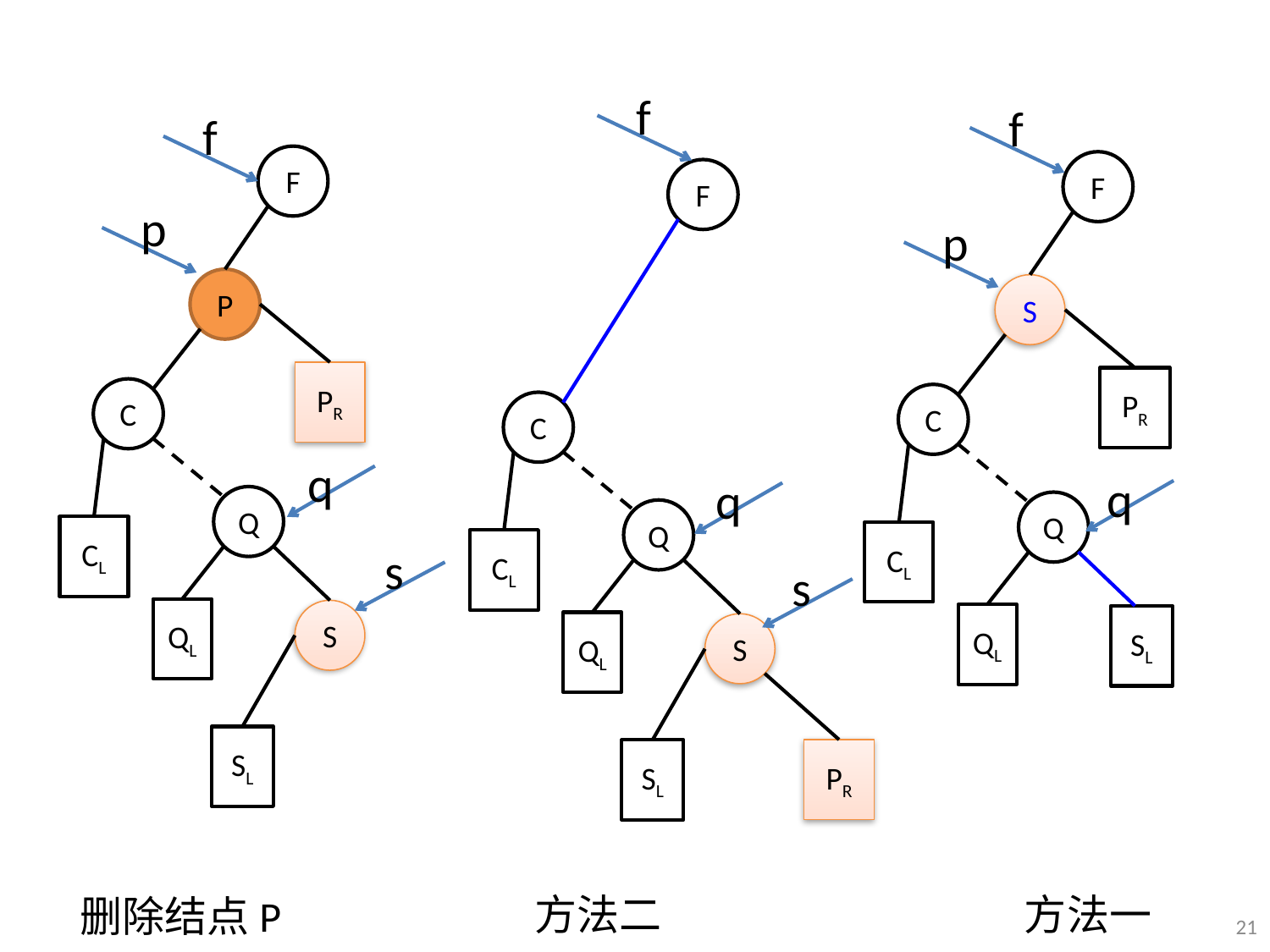

f
f
f
F
F
F
p
p
P
S
PR
PR
C
C
C
q
q
q
Q
Q
Q
CL
CL
CL
s
s
QL
S
QL
SL
QL
S
SL
PR
SL
方法二
方法一
删除结点P
21